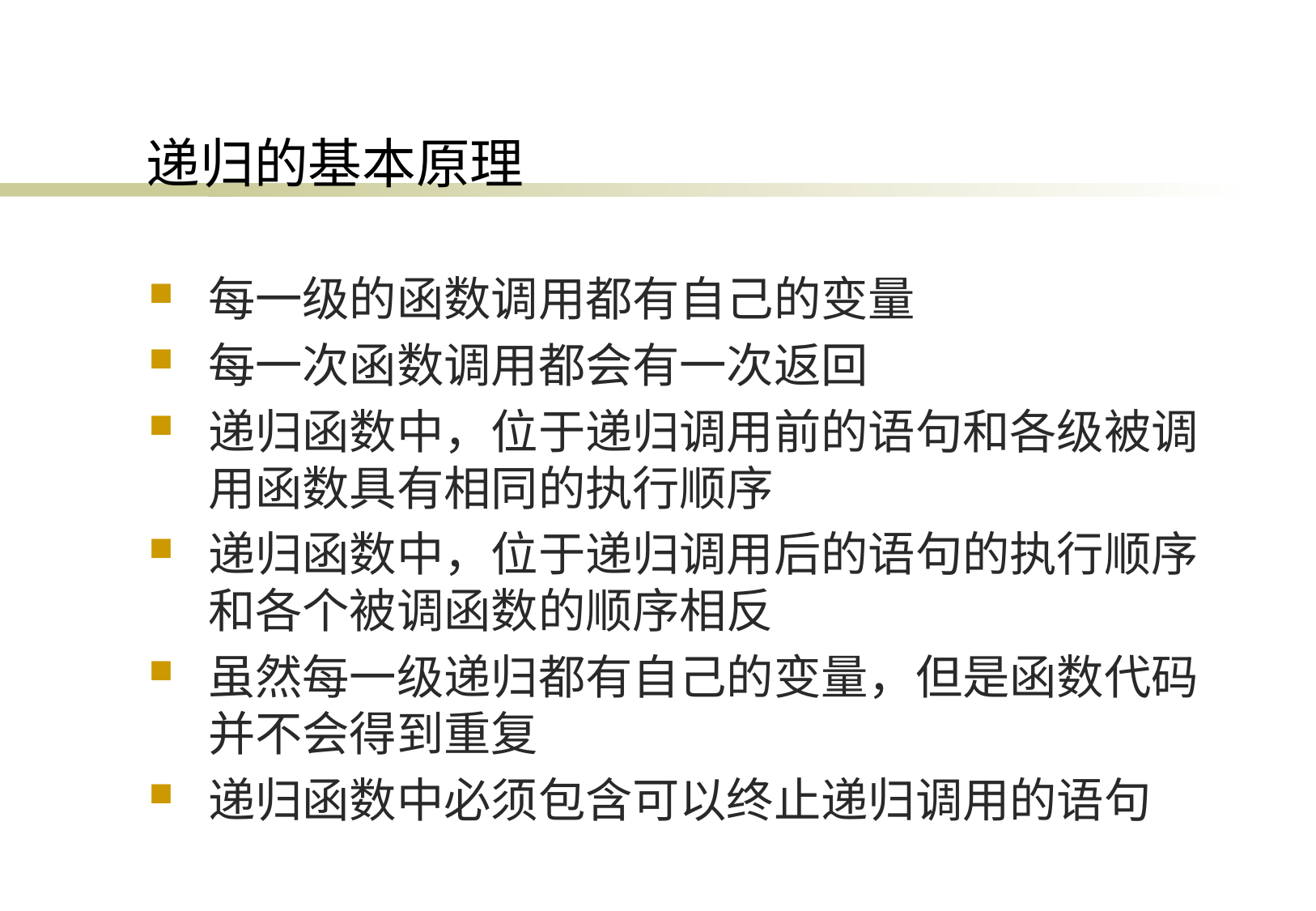

# 递归的基本原理
每一级的函数调用都有自己的变量
每一次函数调用都会有一次返回
递归函数中，位于递归调用前的语句和各级被调用函数具有相同的执行顺序
递归函数中，位于递归调用后的语句的执行顺序和各个被调函数的顺序相反
虽然每一级递归都有自己的变量，但是函数代码并不会得到重复
递归函数中必须包含可以终止递归调用的语句